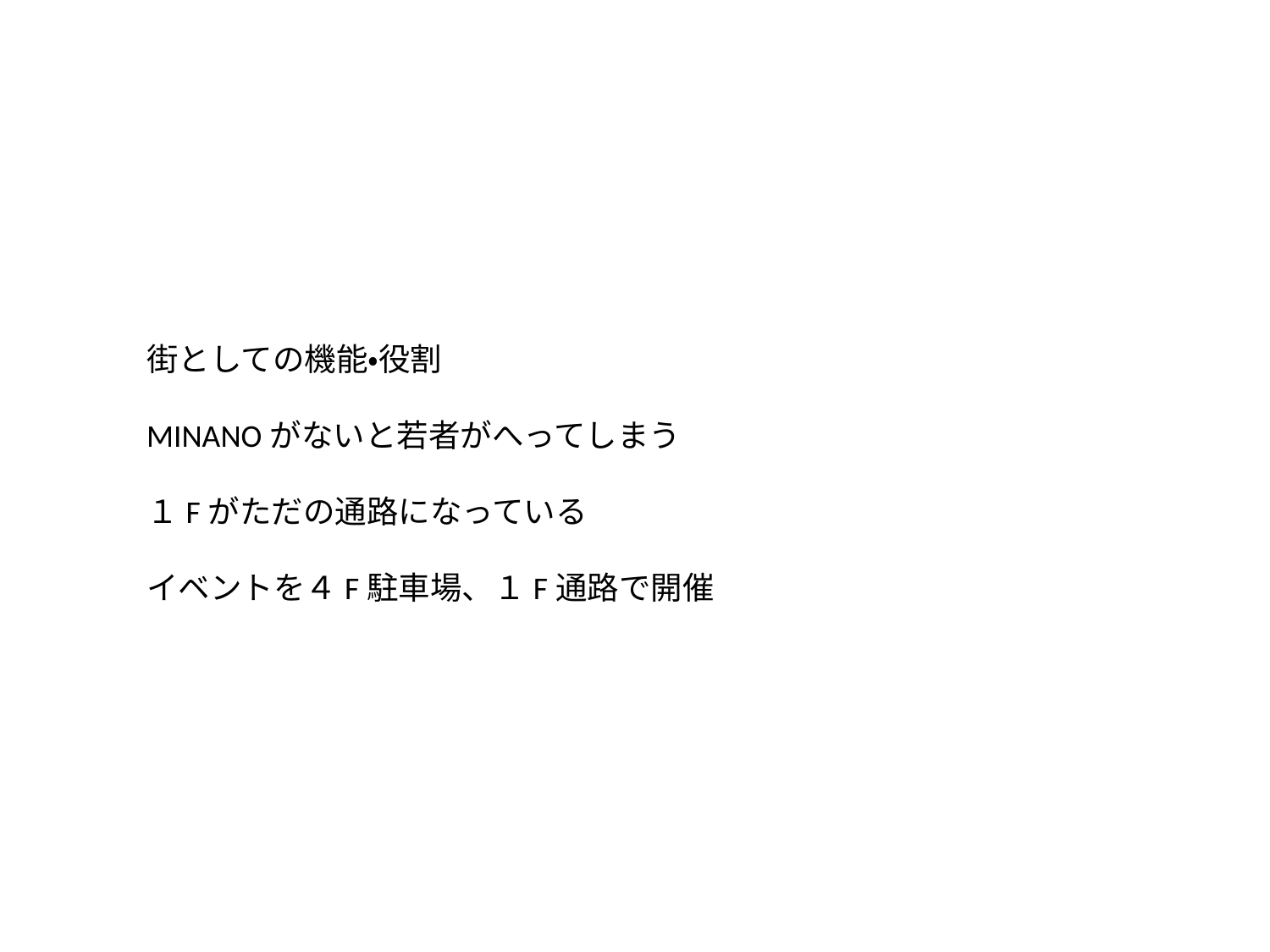

#
街としての機能・役割

MINANOがないと若者がへってしまう

１Fがただの通路になっている

イベントを４F駐車場、１F通路で開催